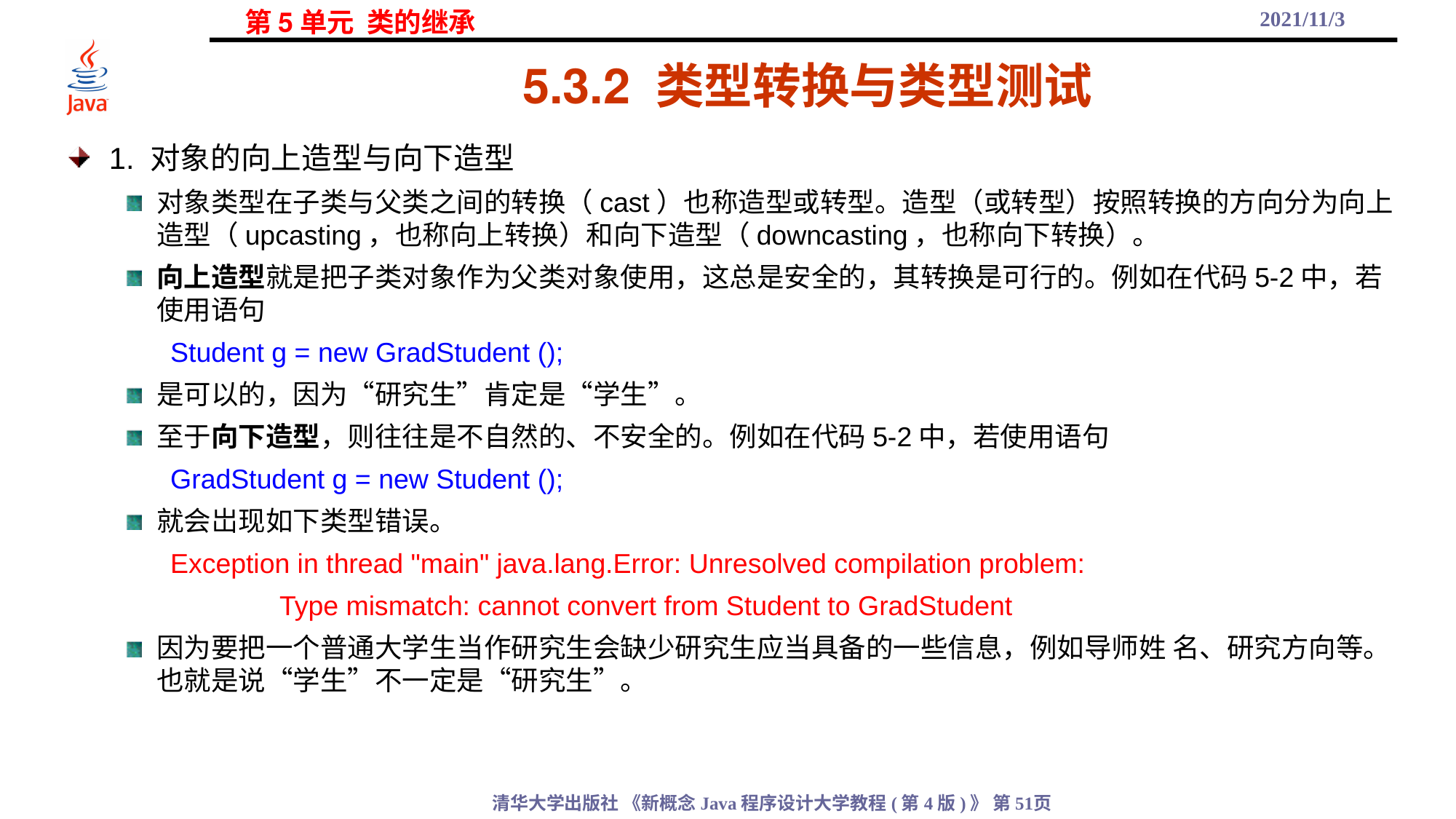

2021/11/3
# 5.3.2 类型转换与类型测试
1. 对象的向上造型与向下造型
对象类型在子类与父类之间的转换（cast）也称造型或转型。造型（或转型）按照转换的方向分为向上造型（upcasting，也称向上转换）和向下造型（downcasting，也称向下转换）。
向上造型就是把子类对象作为父类对象使用，这总是安全的，其转换是可行的。例如在代码5-2中，若使用语句
Student g = new GradStudent ();
是可以的，因为“研究生”肯定是“学生”。
至于向下造型，则往往是不自然的、不安全的。例如在代码5-2中，若使用语句
GradStudent g = new Student ();
就会岀现如下类型错误。
Exception in thread "main" java.lang.Error: Unresolved compilation problem:
	Type mismatch: cannot convert from Student to GradStudent
因为要把一个普通大学生当作研究生会缺少研究生应当具备的一些信息，例如导师姓 名、研究方向等。也就是说“学生”不一定是“研究生”。